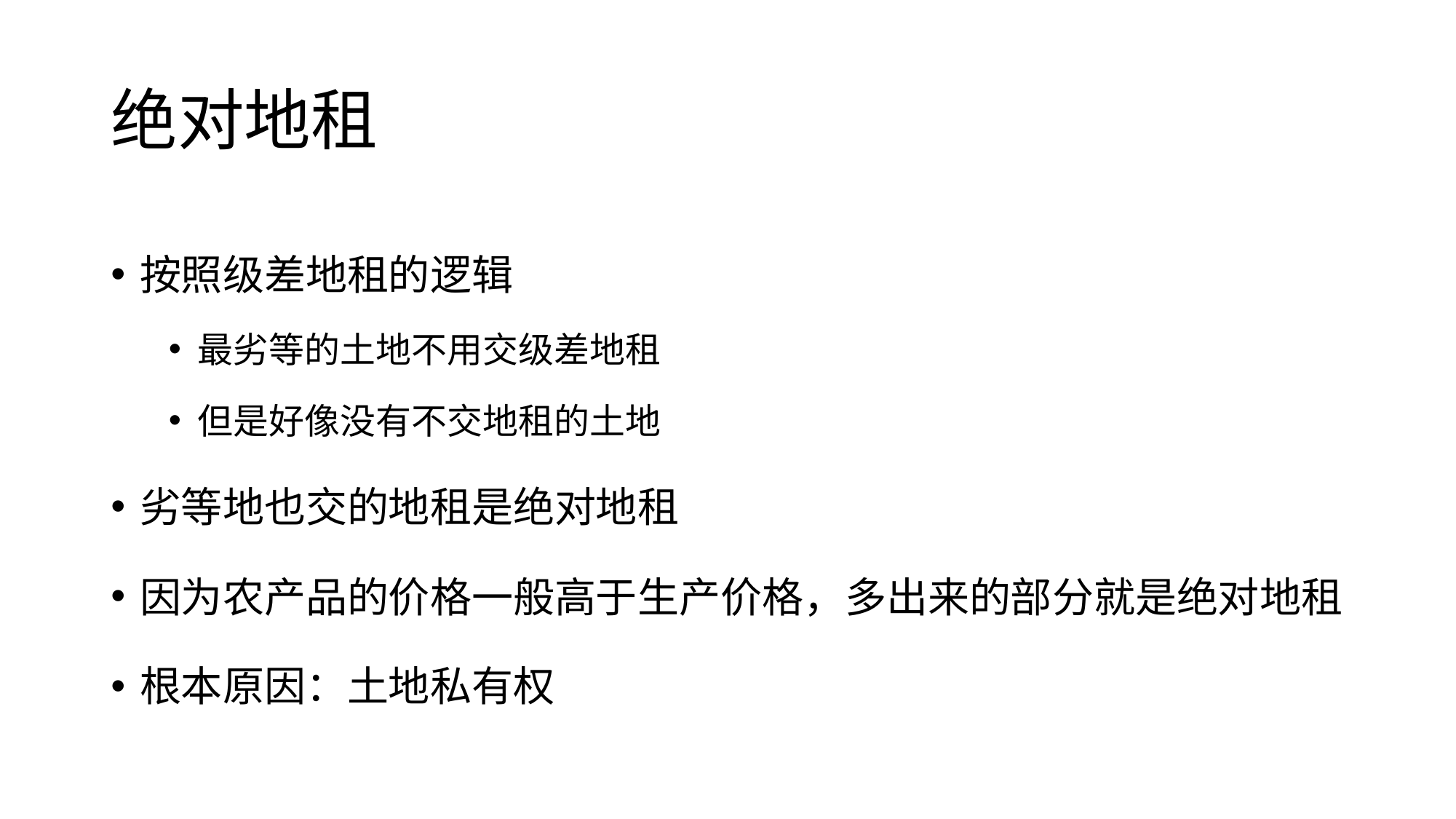

# 绝对地租
按照级差地租的逻辑
最劣等的土地不用交级差地租
但是好像没有不交地租的土地
劣等地也交的地租是绝对地租
因为农产品的价格一般高于生产价格，多出来的部分就是绝对地租
根本原因：土地私有权